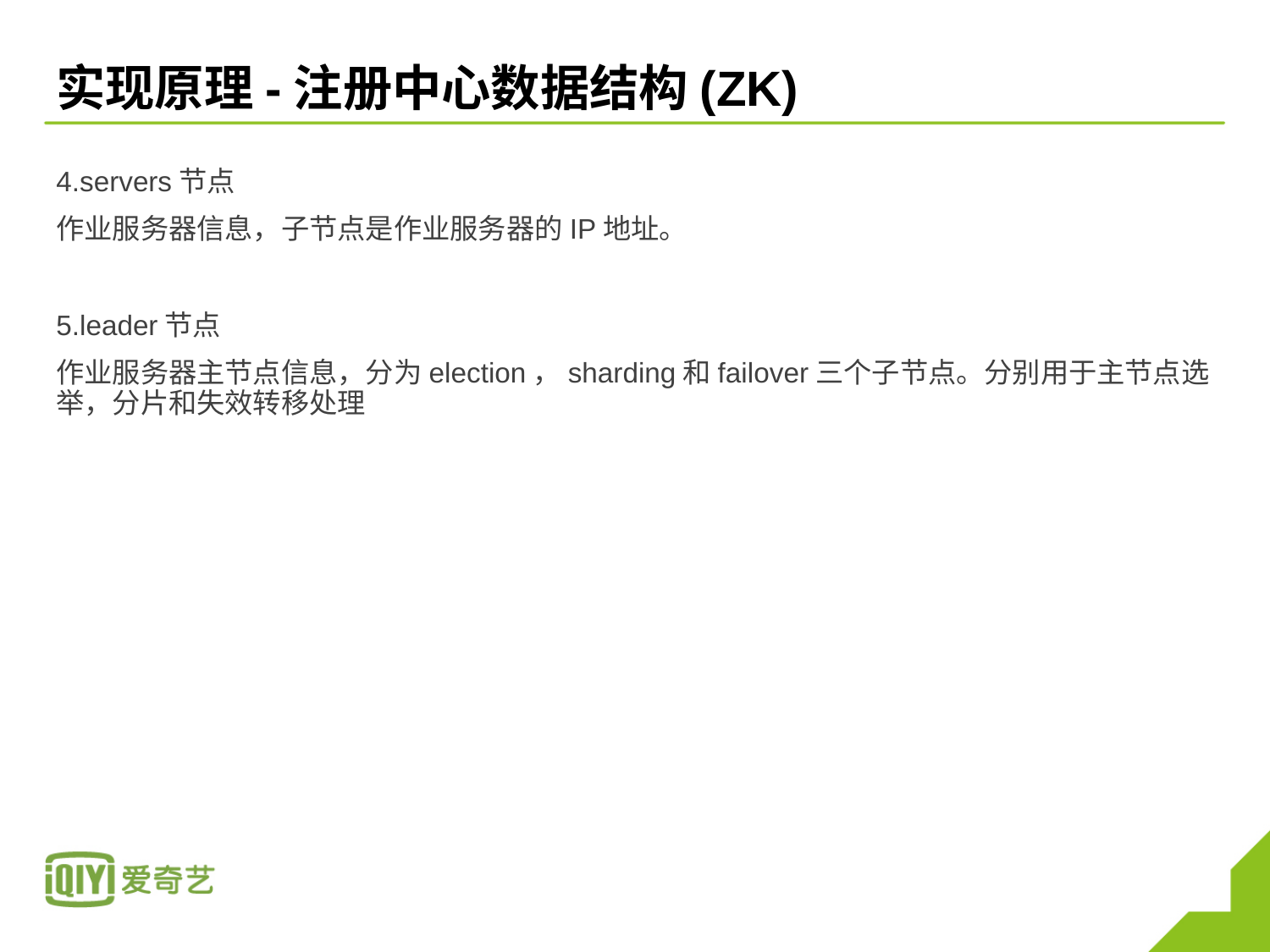

# 实现原理-注册中心数据结构(ZK)
4.servers节点
作业服务器信息，子节点是作业服务器的IP地址。

5.leader节点
作业服务器主节点信息，分为election，sharding和failover三个子节点。分别用于主节点选举，分片和失效转移处理